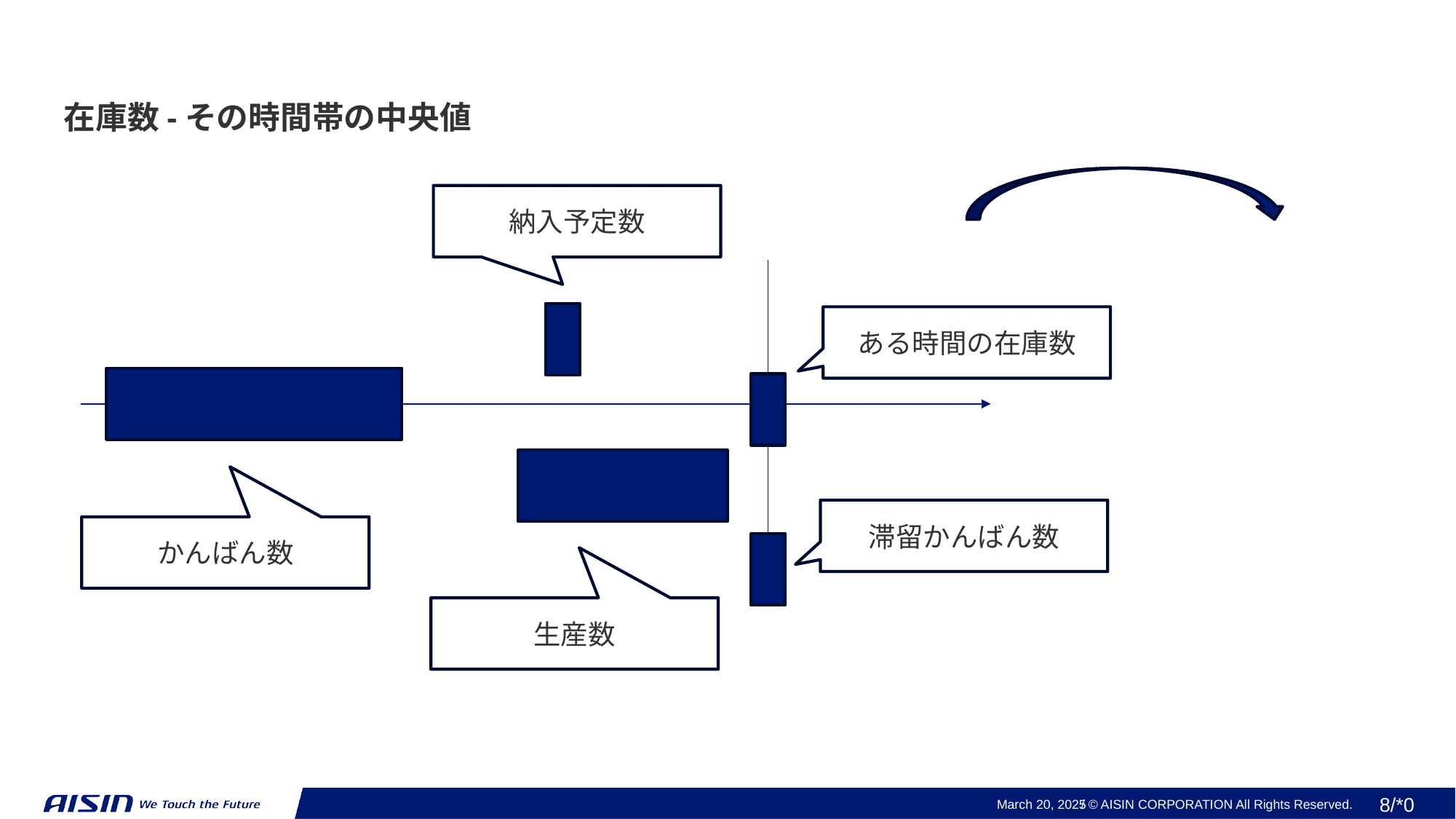

在庫数-その時間帯の中央値
納入予定数

ある時間の在庫数

滞留かんばん数
かんばん数

生産数
March 20, 2025